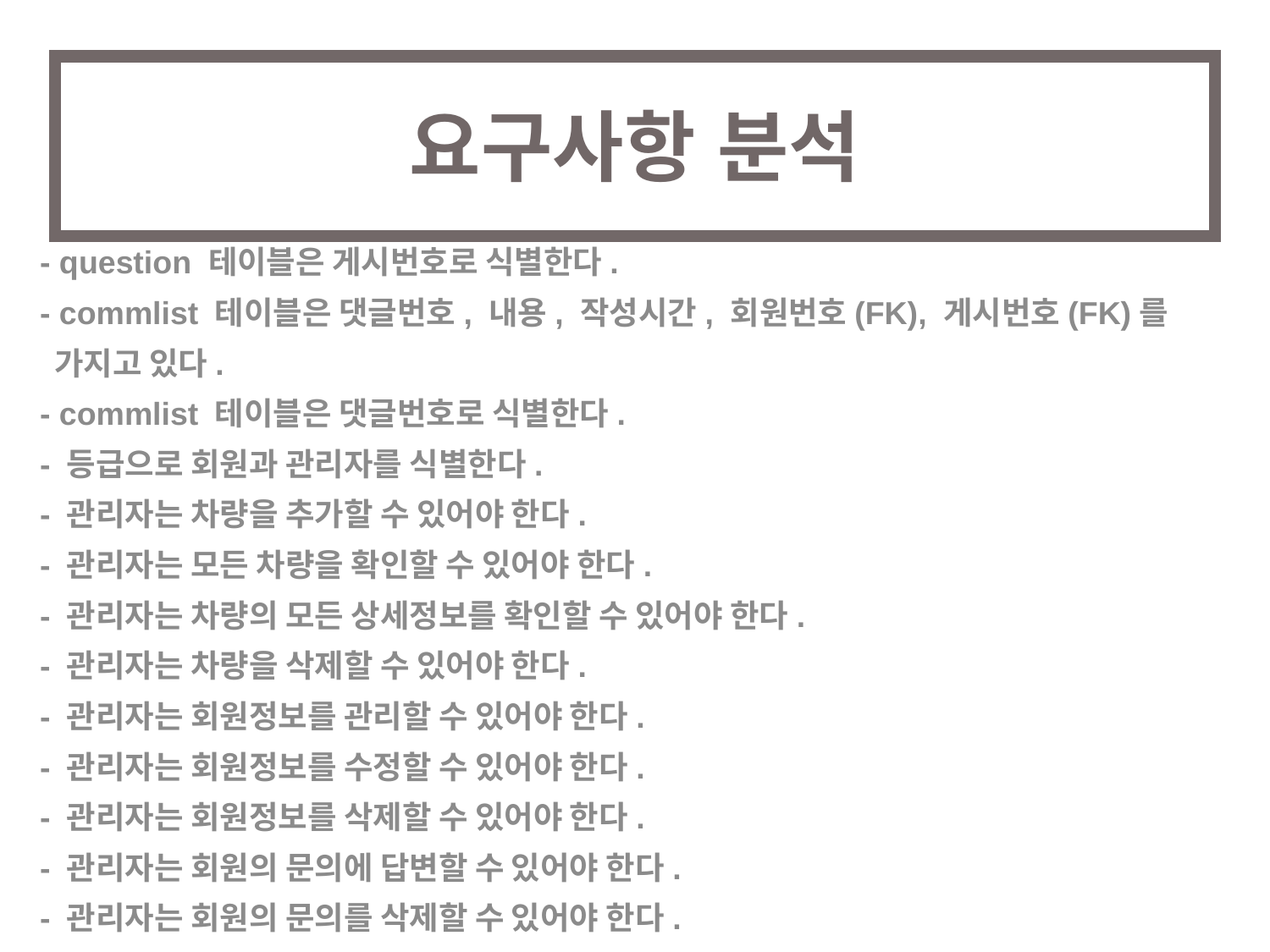

# 요구사항 분석
- question 테이블은 게시번호로 식별한다.
- commlist 테이블은 댓글번호, 내용, 작성시간, 회원번호(FK), 게시번호(FK)를
 가지고 있다.
- commlist 테이블은 댓글번호로 식별한다.
- 등급으로 회원과 관리자를 식별한다.
- 관리자는 차량을 추가할 수 있어야 한다.
- 관리자는 모든 차량을 확인할 수 있어야 한다.
- 관리자는 차량의 모든 상세정보를 확인할 수 있어야 한다.
- 관리자는 차량을 삭제할 수 있어야 한다.
- 관리자는 회원정보를 관리할 수 있어야 한다.
- 관리자는 회원정보를 수정할 수 있어야 한다.
- 관리자는 회원정보를 삭제할 수 있어야 한다.
- 관리자는 회원의 문의에 답변할 수 있어야 한다.
- 관리자는 회원의 문의를 삭제할 수 있어야 한다.